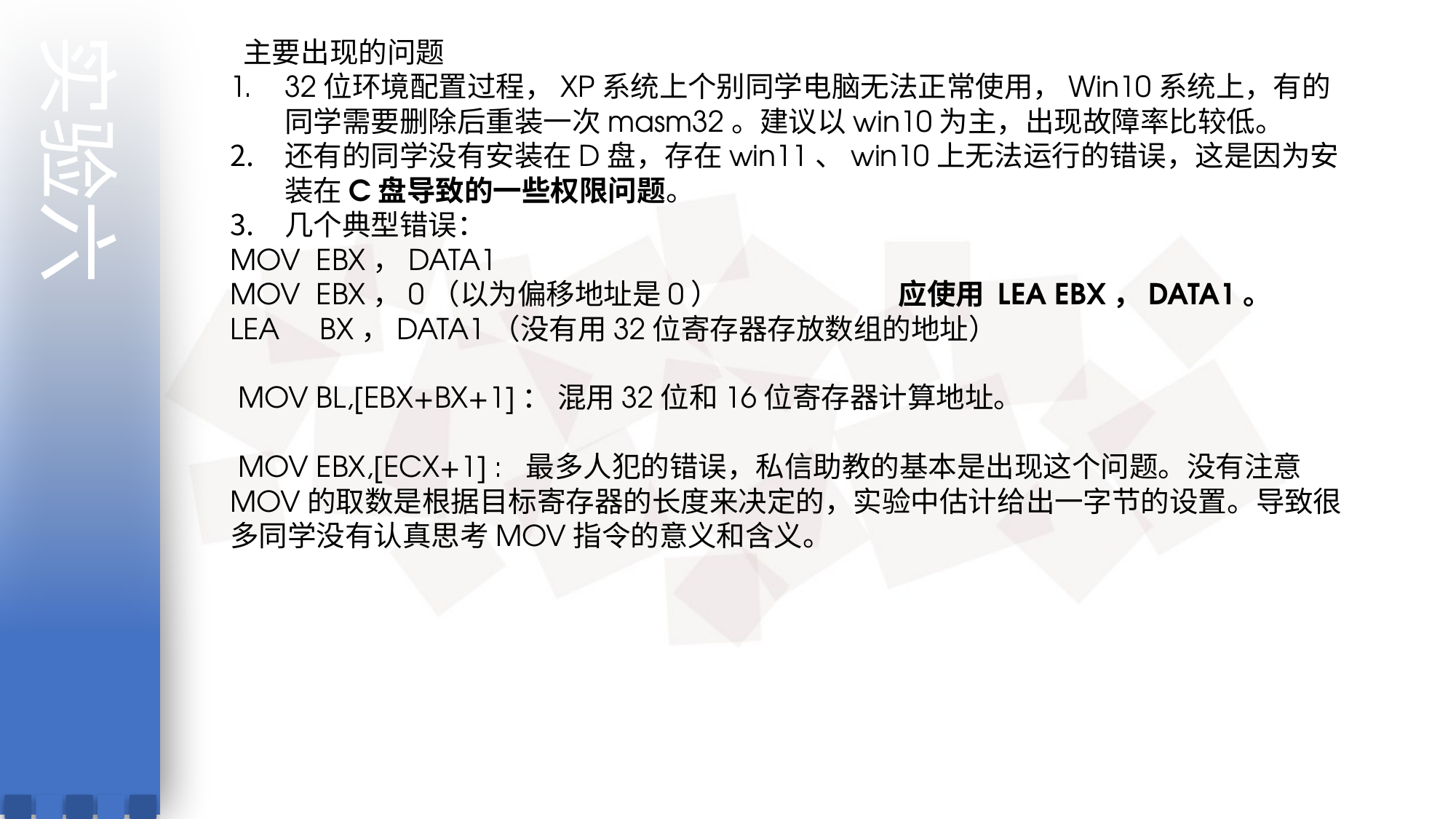

实验六
 主要出现的问题
32位环境配置过程，XP系统上个别同学电脑无法正常使用，Win10系统上，有的同学需要删除后重装一次masm32。建议以win10为主，出现故障率比较低。
还有的同学没有安装在D盘，存在win11、win10上无法运行的错误，这是因为安装在C盘导致的一些权限问题。
几个典型错误：
MOV  EBX，DATA1
MOV  EBX，0（以为偏移地址是0）                            应使用 LEA EBX，DATA1。
LEA     BX，DATA1（没有用32位寄存器存放数组的地址）

 MOV BL,[EBX+BX+1]： 混用32位和16位寄存器计算地址。

 MOV EBX,[ECX+1] :  最多人犯的错误，私信助教的基本是出现这个问题。没有注意MOV的取数是根据目标寄存器的长度来决定的，实验中估计给出一字节的设置。导致很多同学没有认真思考MOV指令的意义和含义。